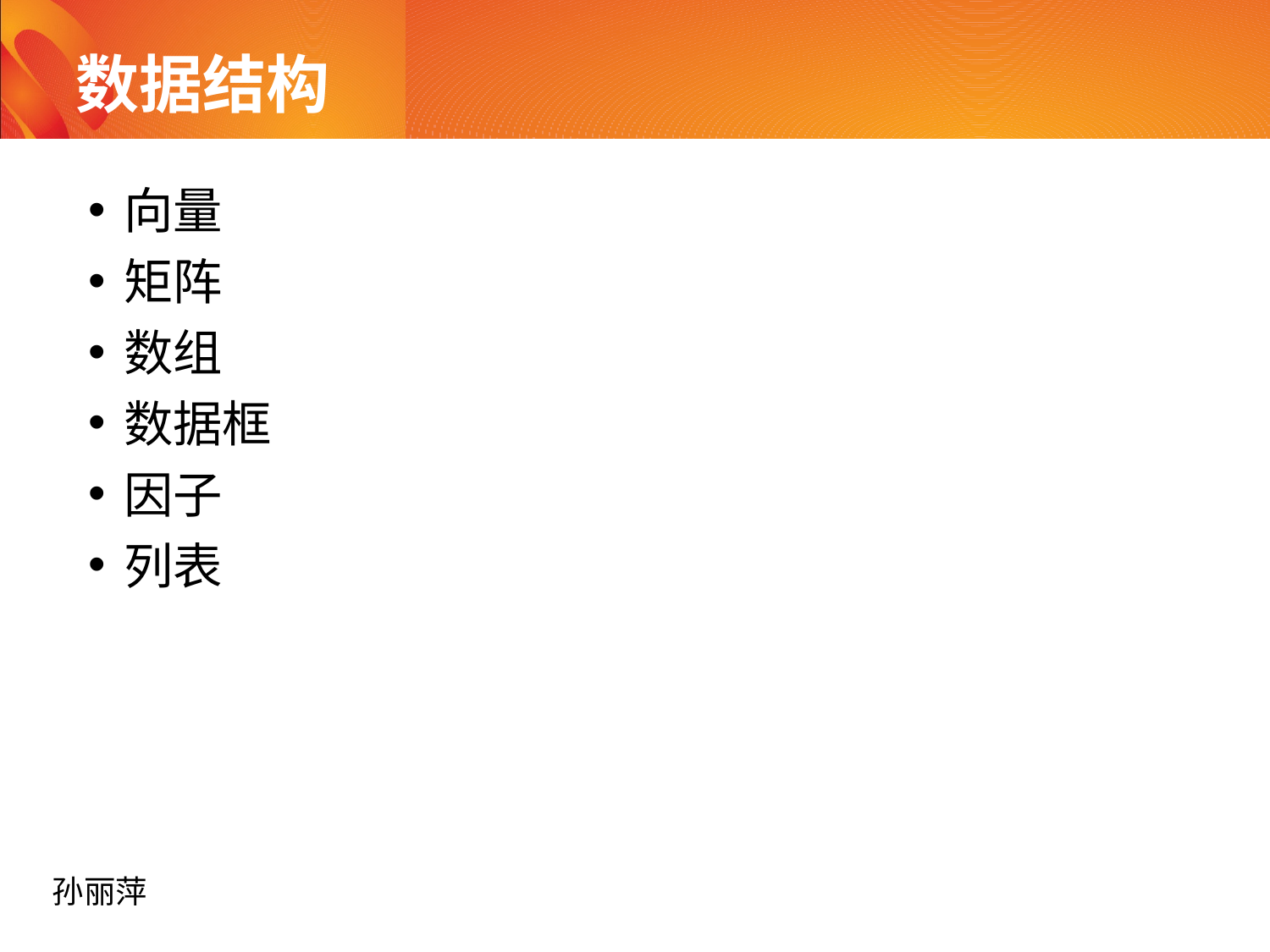

# 数据结构
向量
矩阵
数组
数据框
因子
列表
11